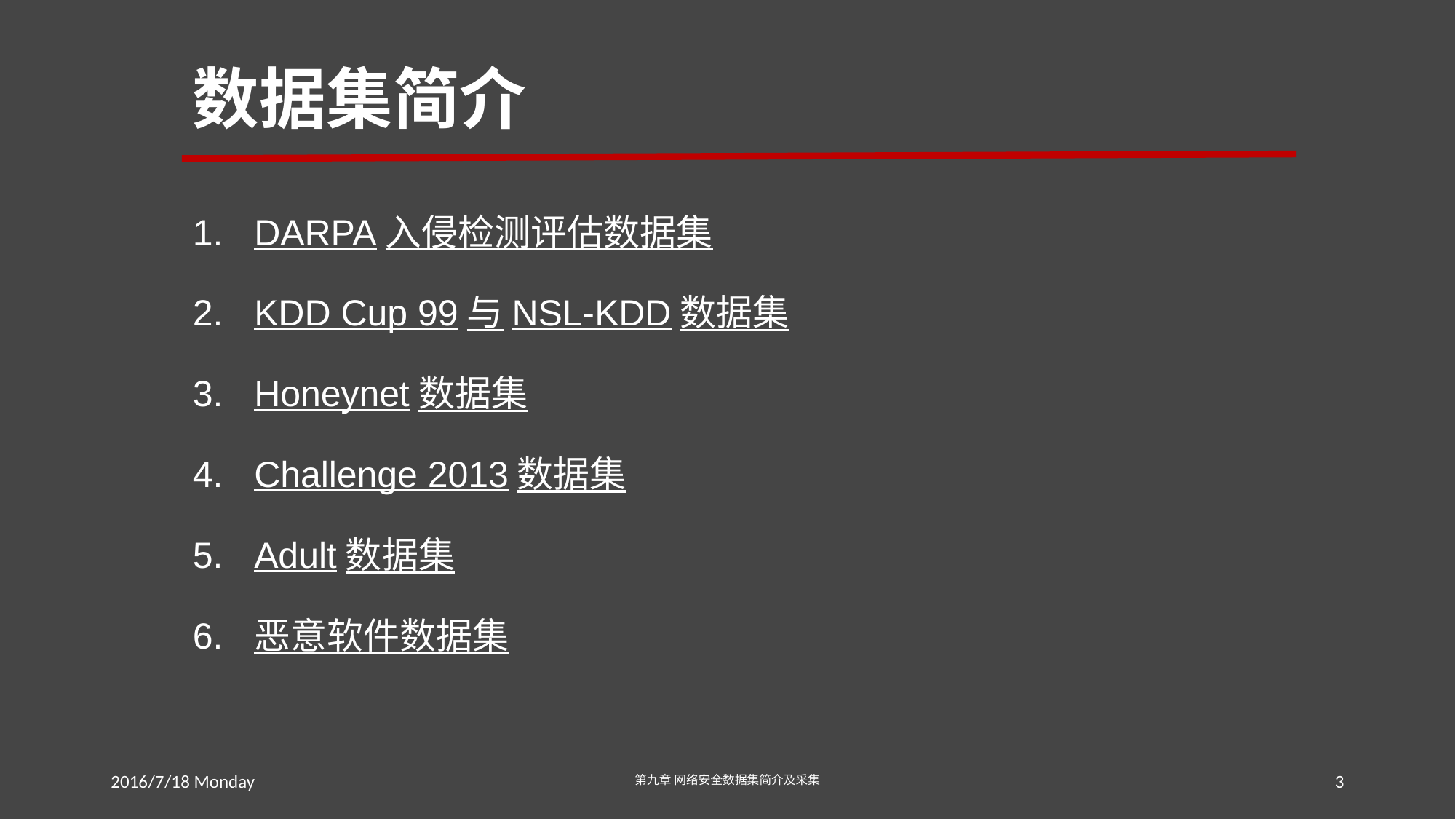

# 数据集简介
DARPA入侵检测评估数据集
KDD Cup 99与NSL-KDD数据集
Honeynet数据集
Challenge 2013数据集
Adult数据集
恶意软件数据集
2016/7/18 Monday
第九章 网络安全数据集简介及采集
3